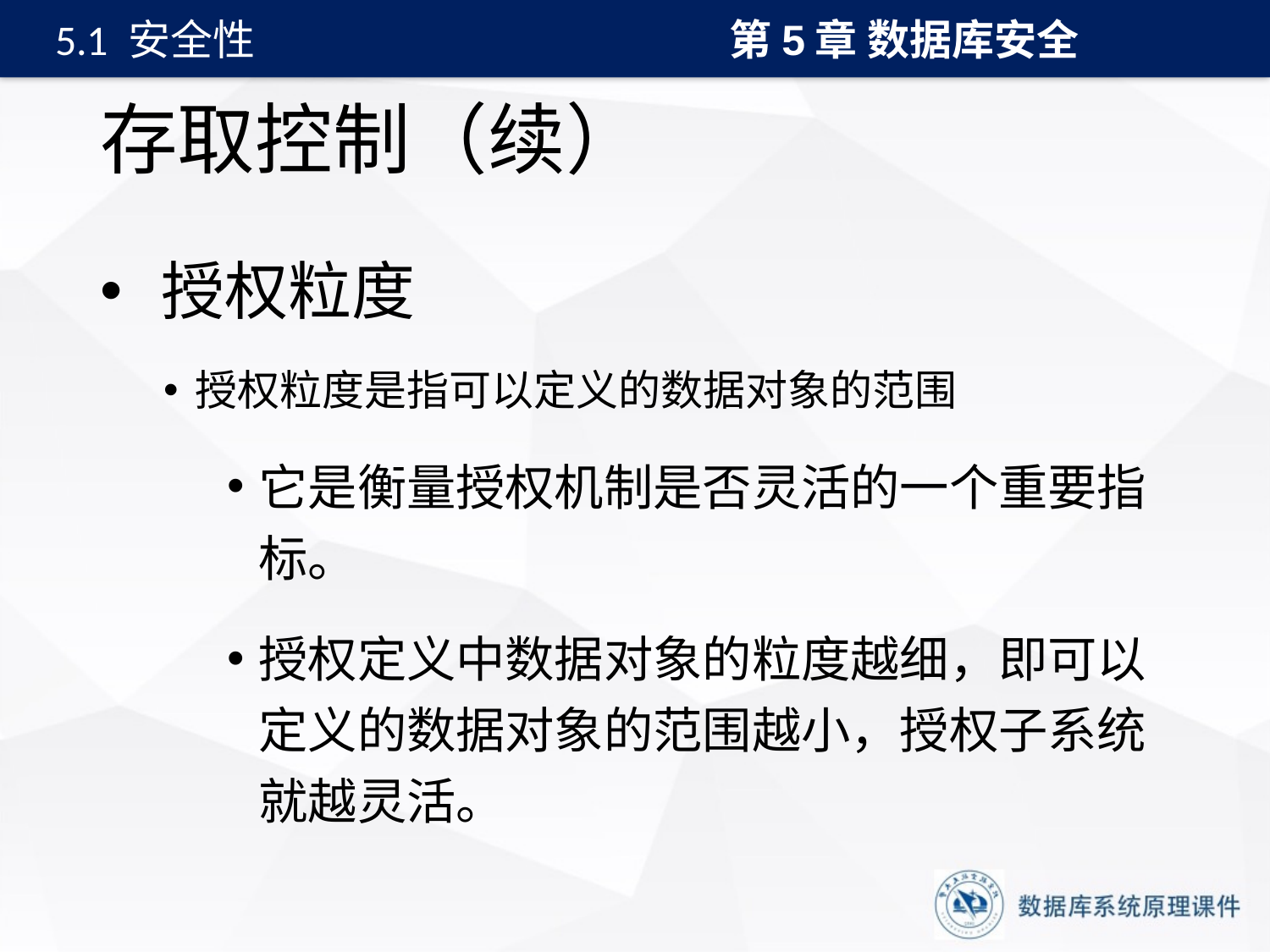

第5章 数据库安全
5.1 安全性
# 存取控制（续）
 授权粒度
授权粒度是指可以定义的数据对象的范围
它是衡量授权机制是否灵活的一个重要指标。
授权定义中数据对象的粒度越细，即可以定义的数据对象的范围越小，授权子系统就越灵活。